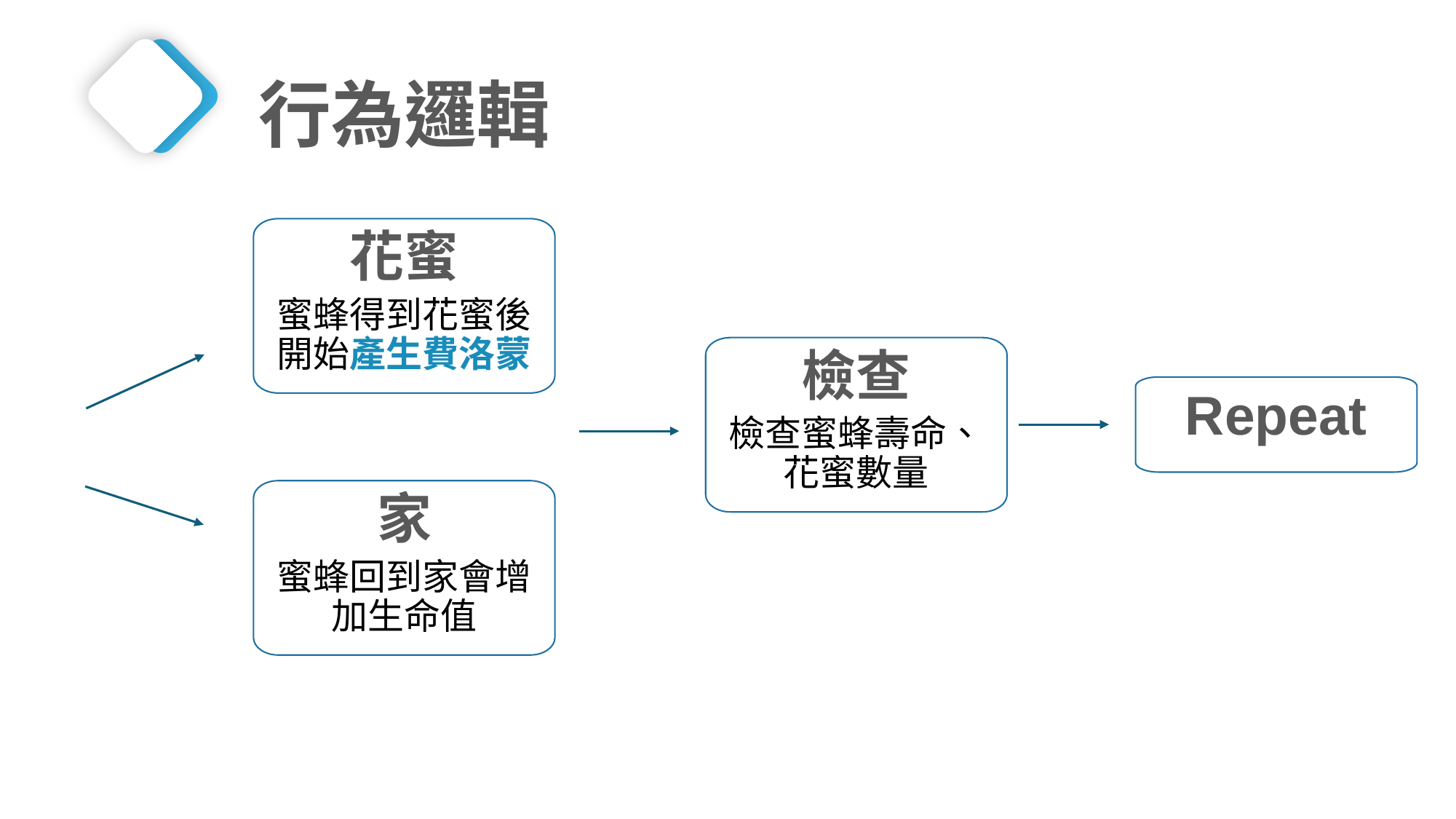

行為邏輯

花蜜
蜜蜂得到花蜜後開始產生費洛蒙
3/20
檢查
檢查蜜蜂壽命、花蜜數量
Repeat
家
蜜蜂回到家會增加生命值
2/27